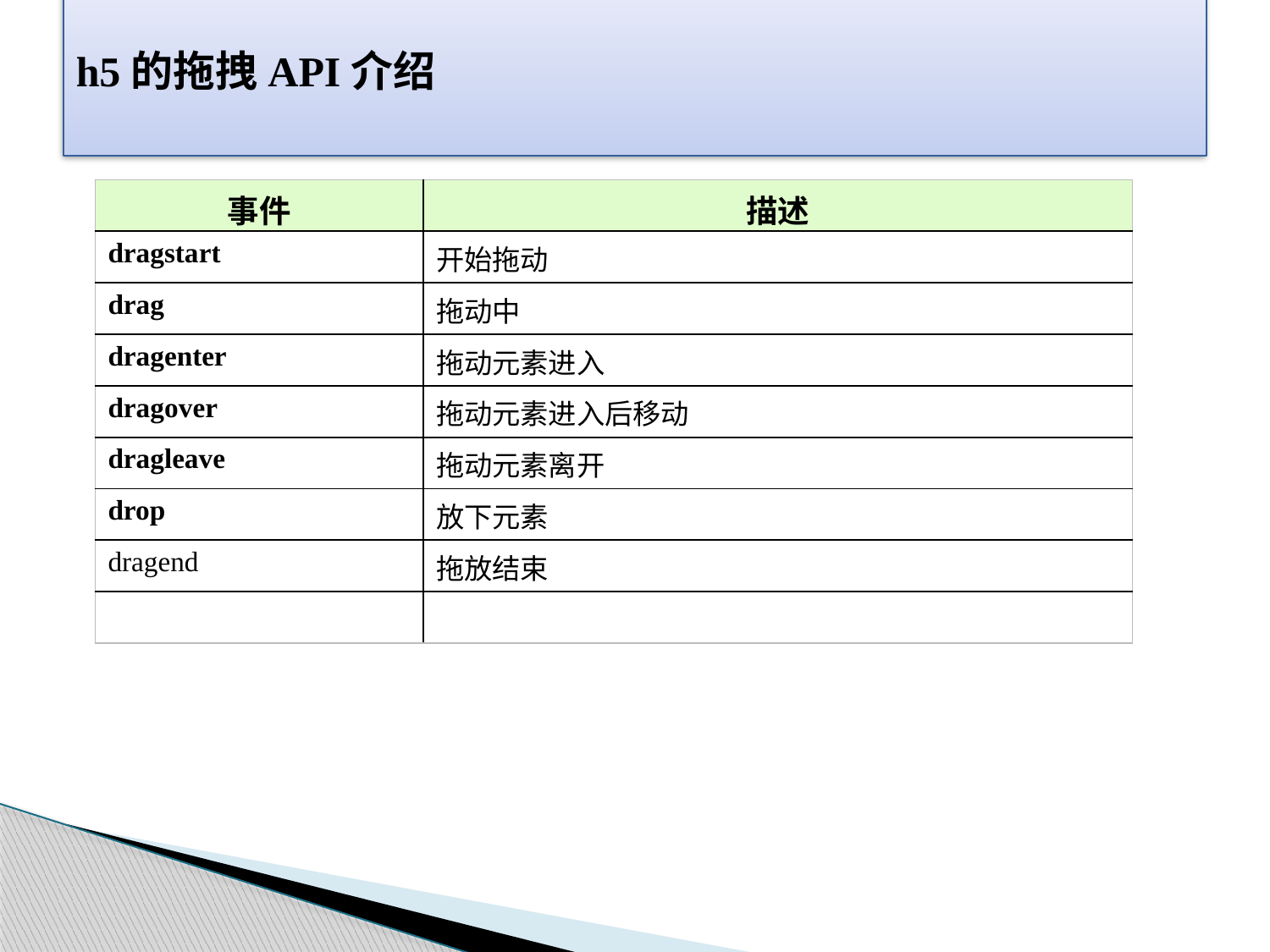

# h5的拖拽API介绍
| 事件 | 描述 |
| --- | --- |
| dragstart | 开始拖动 |
| drag | 拖动中 |
| dragenter | 拖动元素进入 |
| dragover | 拖动元素进入后移动 |
| dragleave | 拖动元素离开 |
| drop | 放下元素 |
| dragend | 拖放结束 |
|  |  |